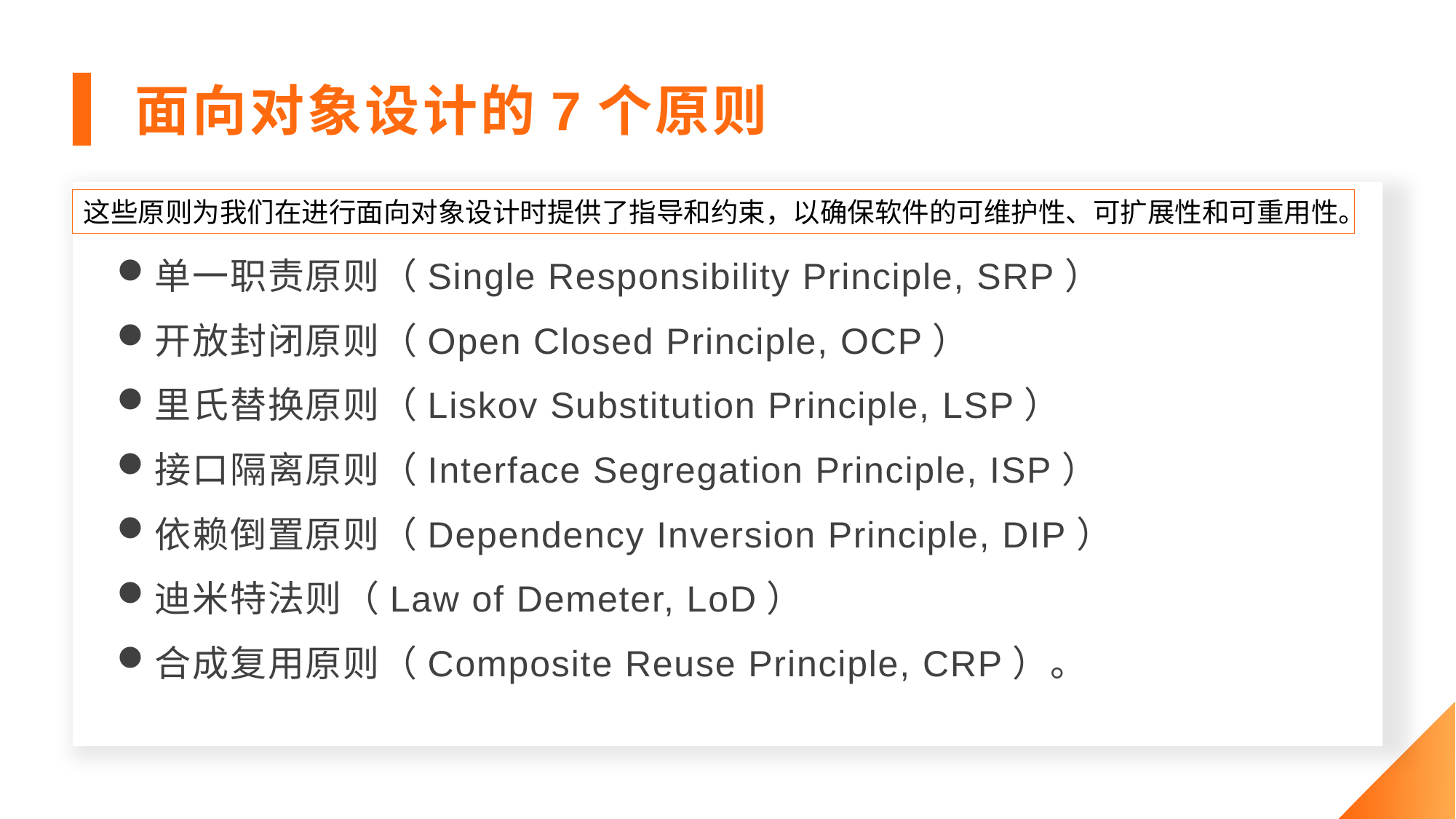

面向对象设计的7个原则

这些原则为我们在进行面向对象设计时提供了指导和约束，以确保软件的可维护性、可扩展性和可重用性。
单一职责原则（Single Responsibility Principle, SRP）
开放封闭原则（Open Closed Principle, OCP）
里氏替换原则（Liskov Substitution Principle, LSP）
接口隔离原则（Interface Segregation Principle, ISP）
依赖倒置原则（Dependency Inversion Principle, DIP）
迪米特法则（Law of Demeter, LoD）
合成复用原则（Composite Reuse Principle, CRP）。